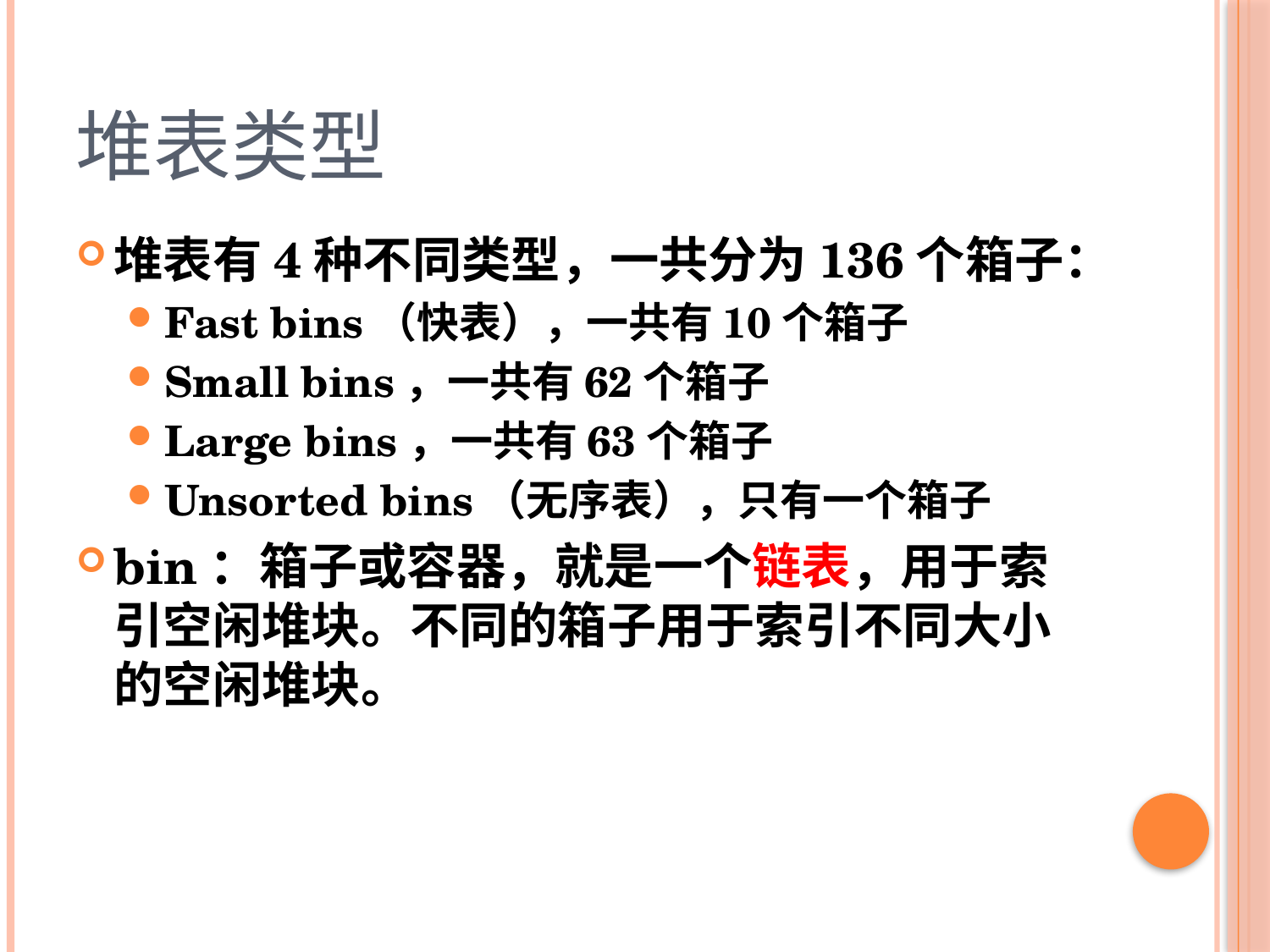

# 堆表类型
堆表有4种不同类型，一共分为136个箱子：
Fast bins（快表），一共有10个箱子
Small bins，一共有62个箱子
Large bins，一共有63个箱子
Unsorted bins（无序表），只有一个箱子
bin：箱子或容器，就是一个链表，用于索引空闲堆块。不同的箱子用于索引不同大小的空闲堆块。